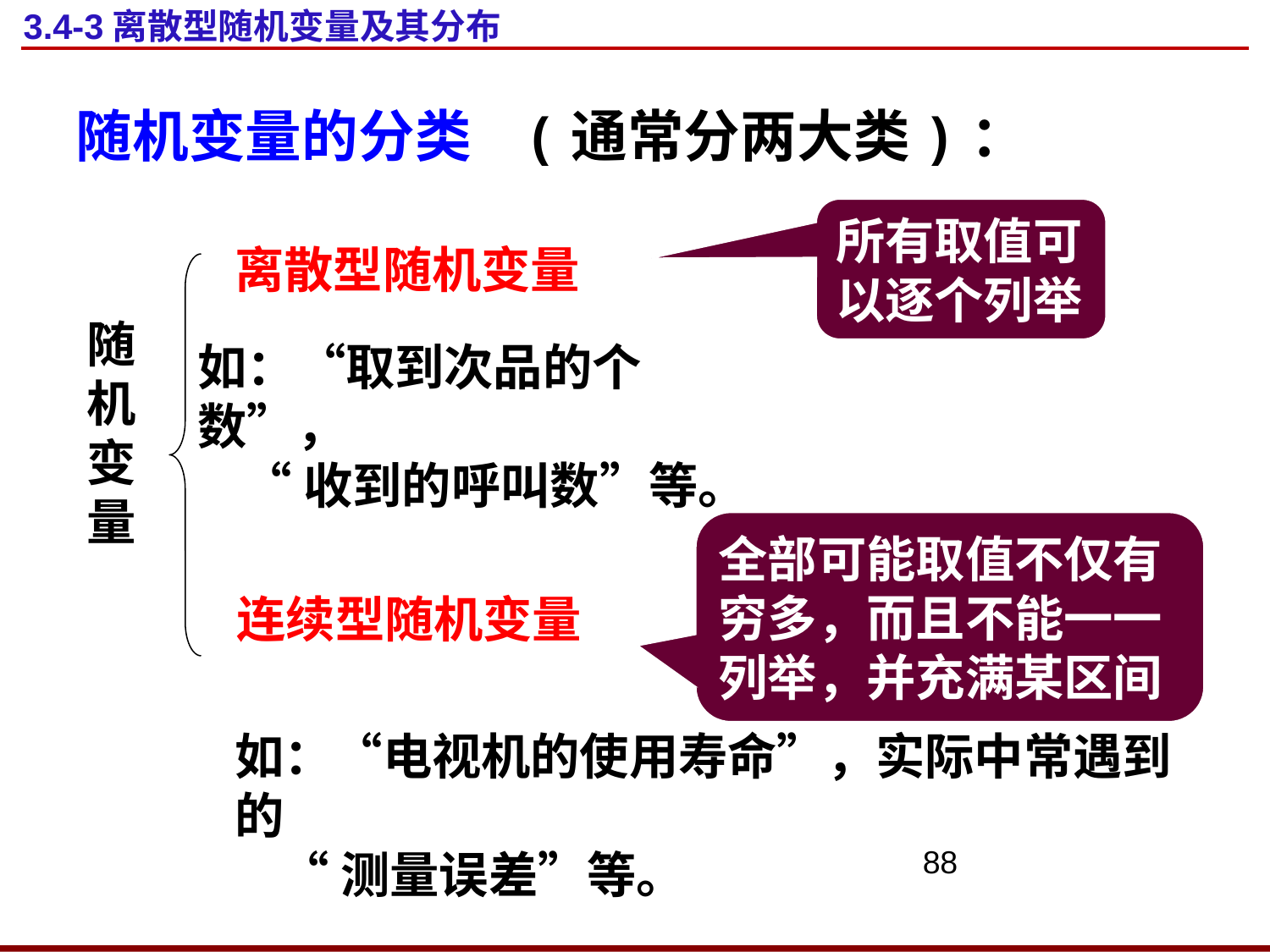

# 3.4-3离散型随机变量及其分布

随机变量的分类
(通常分两大类)：
所有取值可
以逐个列举
离散型随机变量

随机变量
如：“取到次品的个数”，
    “收到的呼叫数”等。
全部可能取值不仅有
穷多，而且不能一一
列举，并充满某区间
 连续型随机变量
如：“电视机的使用寿命”，实际中常遇到的
    “测量误差”等。
88